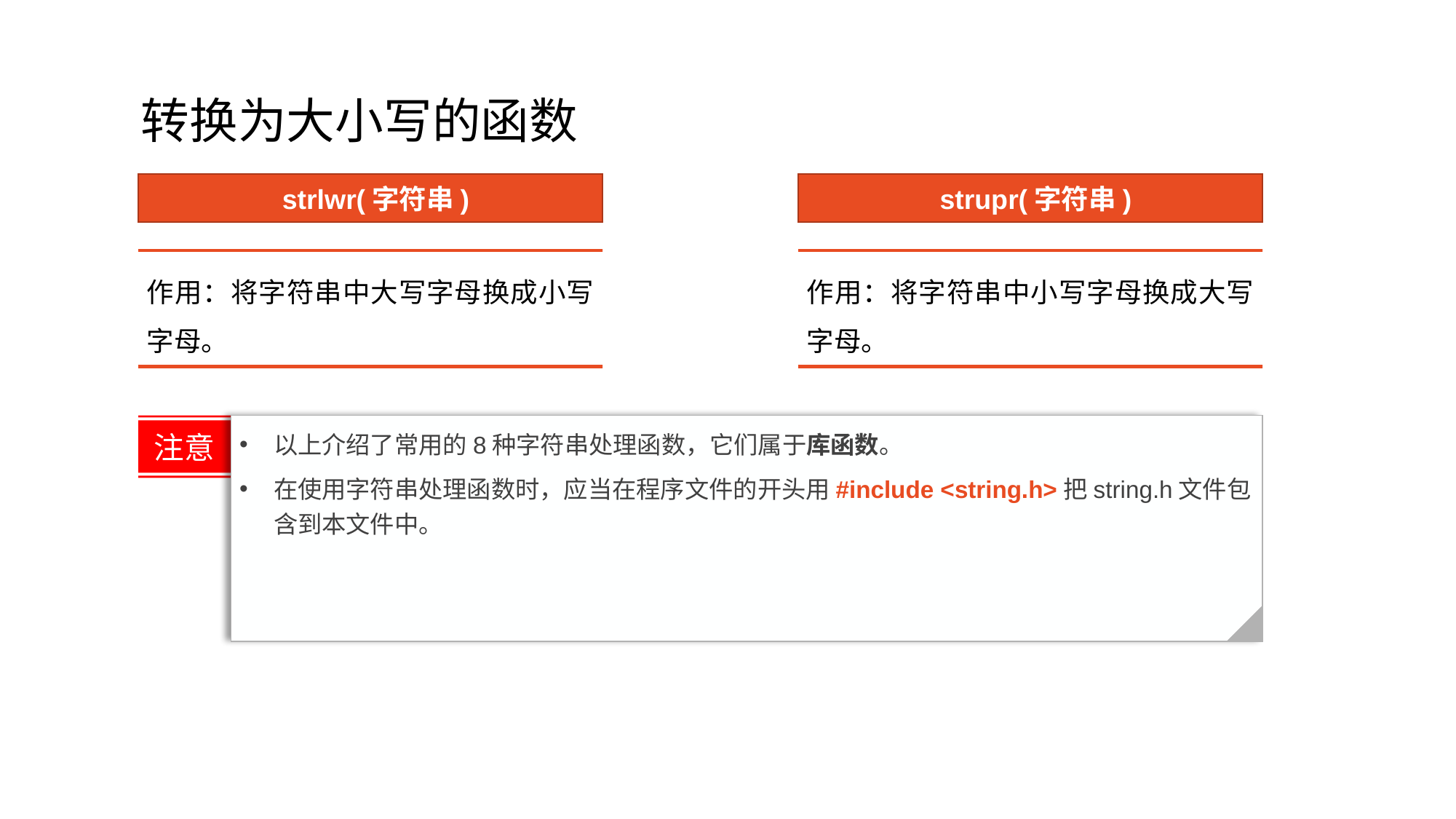

# 转换为大小写的函数
strlwr(字符串)
strupr(字符串)
作用：将字符串中大写字母换成小写字母。
作用：将字符串中小写字母换成大写字母。
注意
以上介绍了常用的8种字符串处理函数，它们属于库函数。
在使用字符串处理函数时，应当在程序文件的开头用#include <string.h>把string.h文件包含到本文件中。